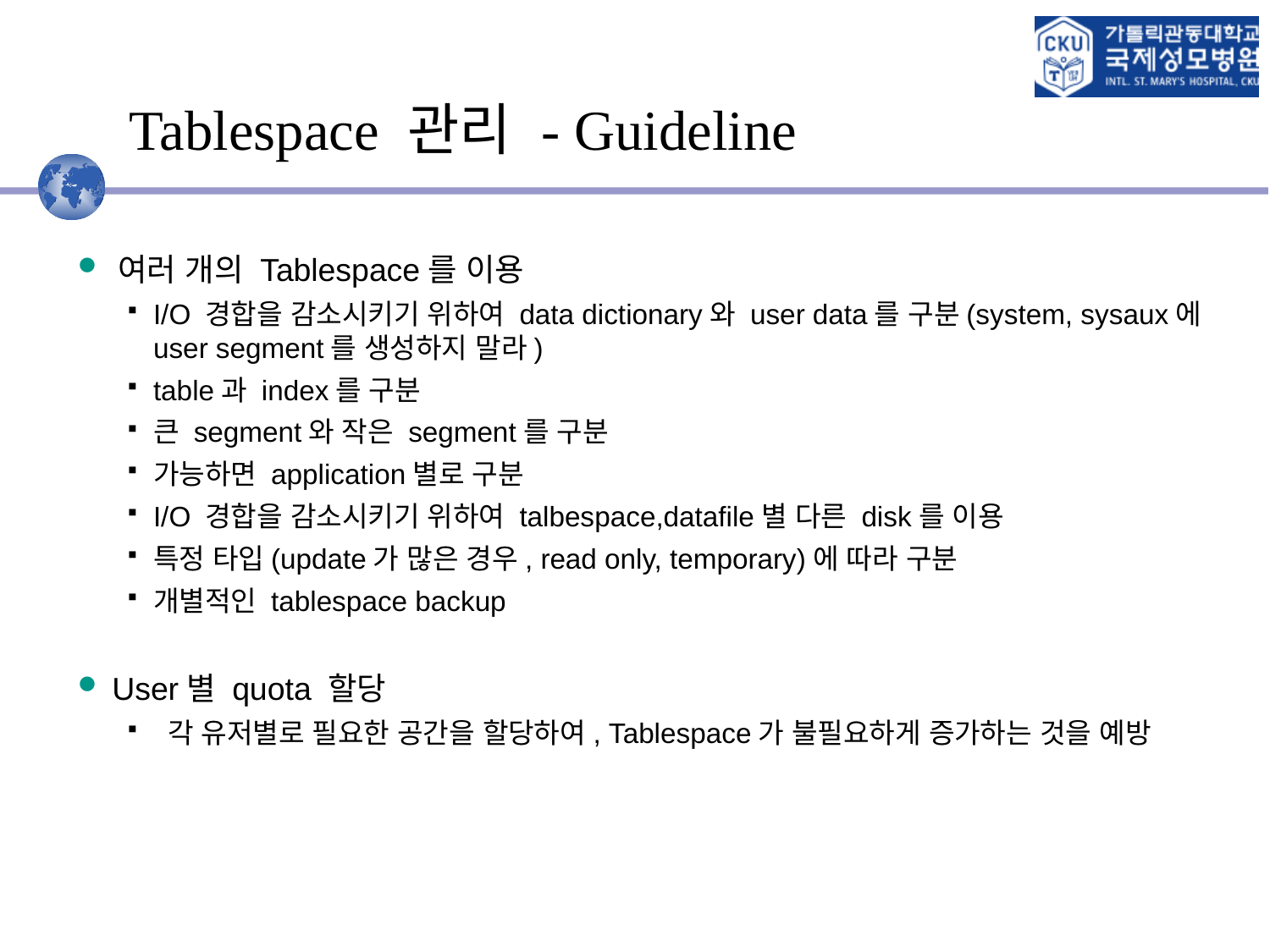

# Tablespace 관리 - Guideline

 여러 개의 Tablespace를 이용
I/O 경합을 감소시키기 위하여 data dictionary와 user data를 구분(system, sysaux에 user segment를 생성하지 말라)
table과 index를 구분
큰 segment와 작은 segment를 구분
가능하면 application별로 구분
I/O 경합을 감소시키기 위하여 talbespace,datafile별 다른 disk를 이용
특정 타입(update가 많은 경우, read only, temporary)에 따라 구분
개별적인 tablespace backup

 User별 quota 할당
 각 유저별로 필요한 공간을 할당하여, Tablespace가 불필요하게 증가하는 것을 예방